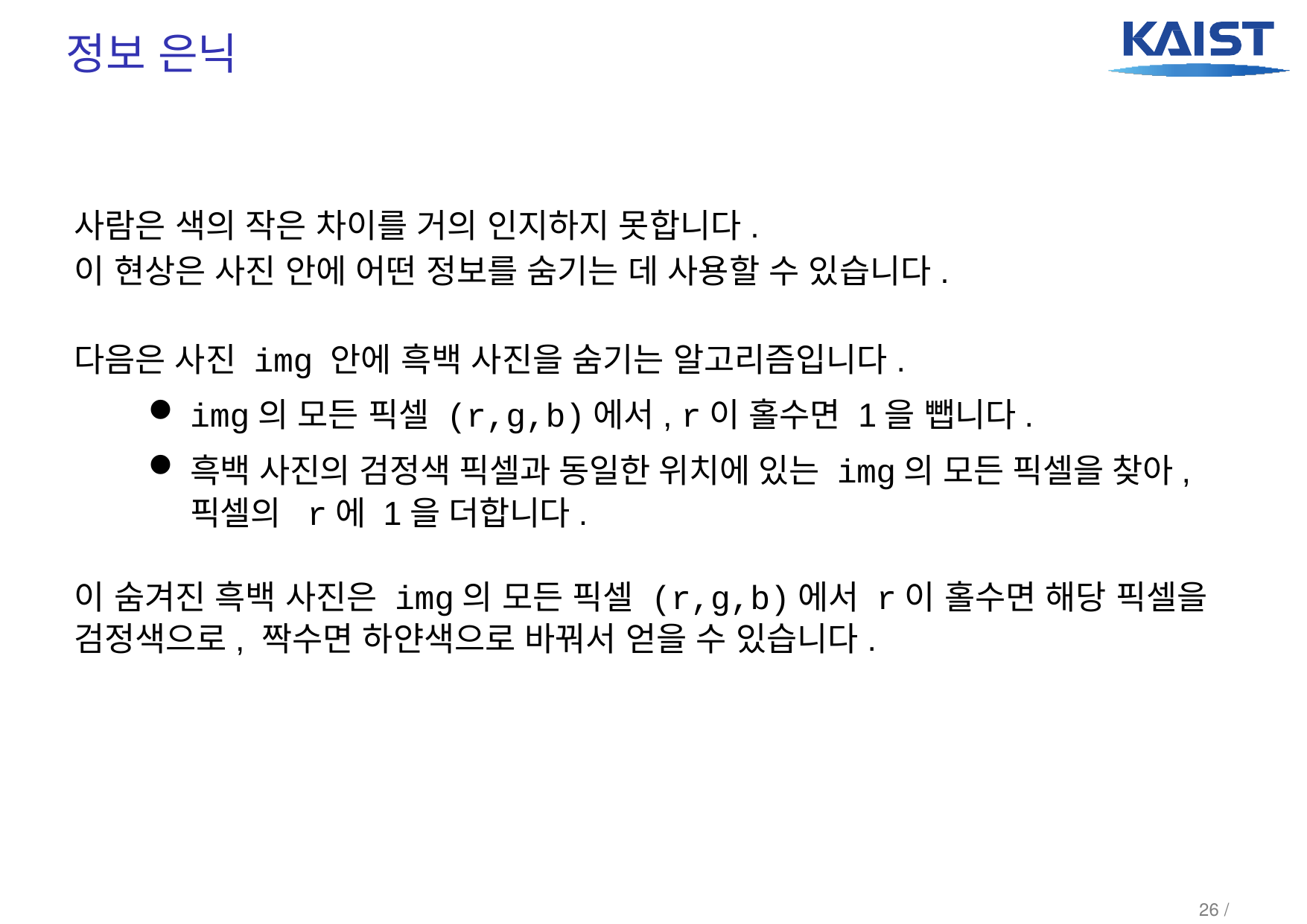

# 정보 은닉

사람은 색의 작은 차이를 거의 인지하지 못합니다.
이 현상은 사진 안에 어떤 정보를 숨기는 데 사용할 수 있습니다.
다음은 사진 img 안에 흑백 사진을 숨기는 알고리즘입니다.
img의 모든 픽셀 (r,g,b)에서, r이 홀수면 1을 뺍니다.
흑백 사진의 검정색 픽셀과 동일한 위치에 있는 img의 모든 픽셀을 찾아, 픽셀의  r에 1을 더합니다.

이 숨겨진 흑백 사진은 img의 모든 픽셀 (r,g,b)에서 r이 홀수면 해당 픽셀을 검정색으로, 짝수면 하얀색으로 바꿔서 얻을 수 있습니다.
26 / 26